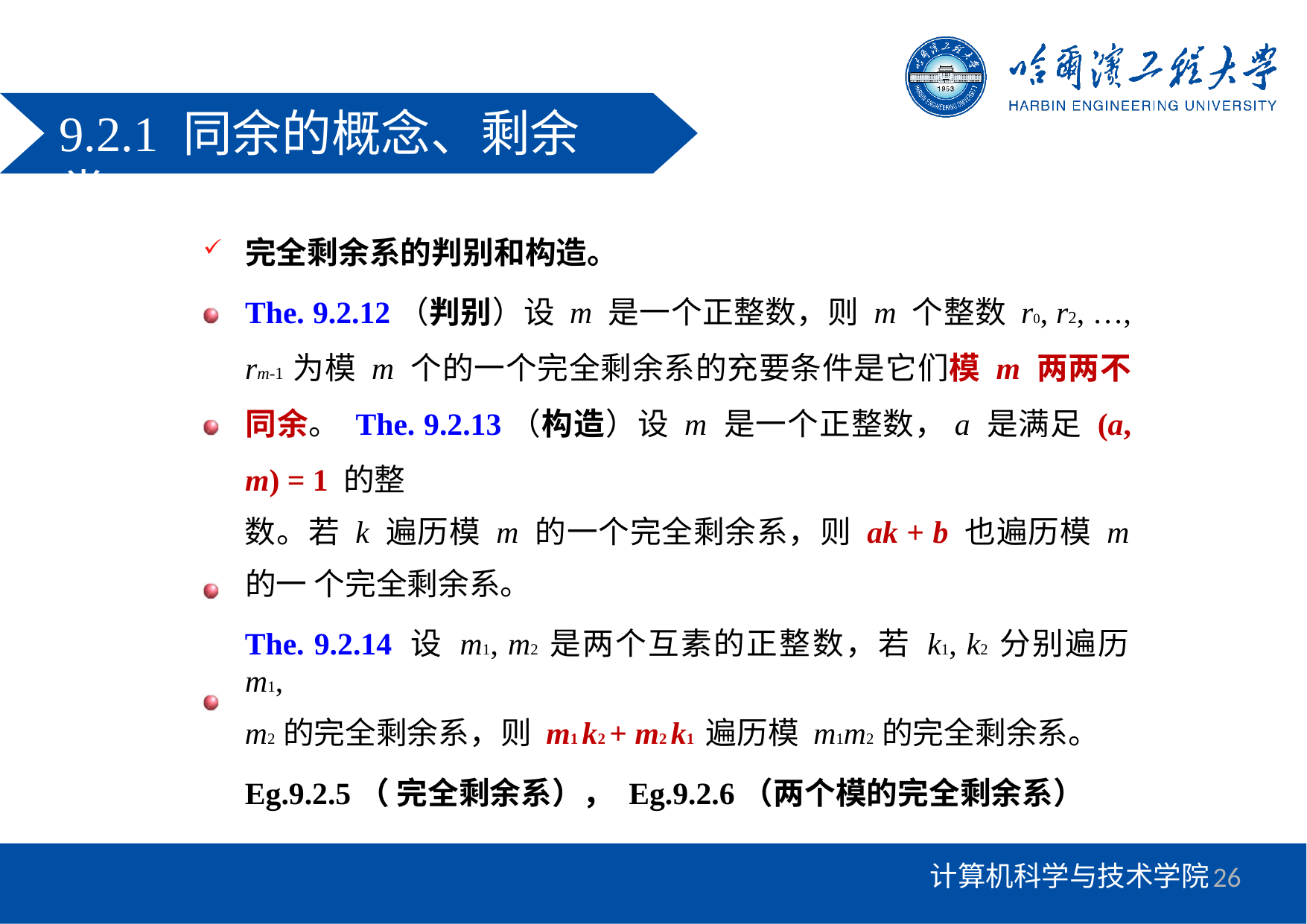

# 9.2.1 同余的概念、剩余类
完全剩余系的判别和构造。
The. 9.2.12（判别）设 m 是一个正整数，则 m 个整数 r0, r2, …, rm-1 为模 m 个的一个完全剩余系的充要条件是它们模 m 两两不同余。 The. 9.2.13（构造）设 m 是一个正整数，a 是满足 (a, m) = 1 的整
数。若 k 遍历模 m 的一个完全剩余系，则 ak + b 也遍历模 m 的一 个完全剩余系。
The. 9.2.14 设 m1, m2 是两个互素的正整数，若 k1, k2 分别遍历 m1,
m2 的完全剩余系，则 m1 k2 + m2 k1 遍历模 m1m2 的完全剩余系。
Eg.9.2.5（ 完全剩余系）， Eg.9.2.6（两个模的完全剩余系）

26